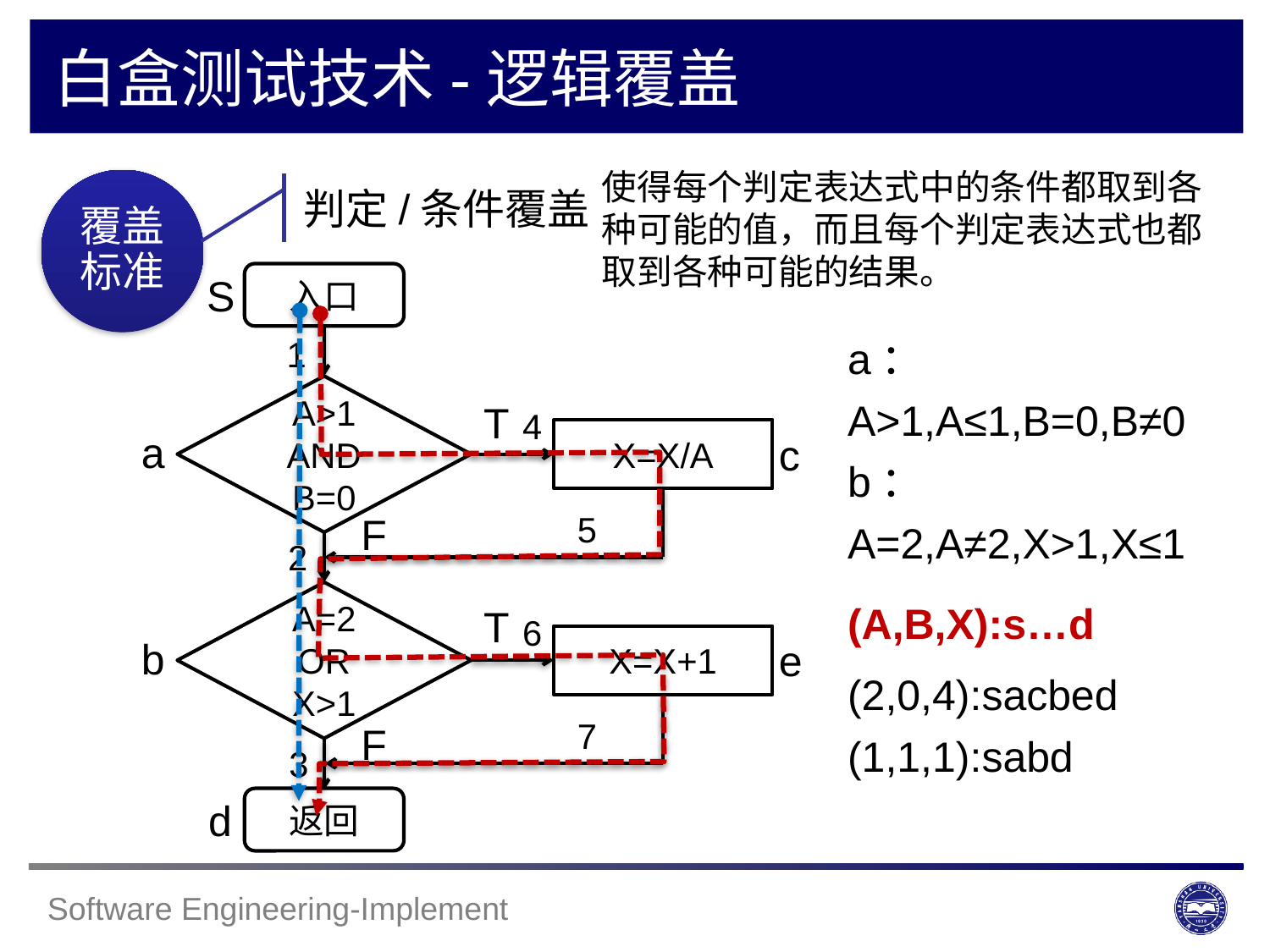

白盒测试技术-逻辑覆盖
使得每个判定表达式中的条件都取到各种可能的值，而且每个判定表达式也都取到各种可能的结果。

覆盖标准
判定/条件覆盖
S
入口
1
A>1 AND B=0
T
4
a
X=X/A
c
F
5
2
A=2 OR X>1
T
6
b
X=X+1
e
7
F
3
d
返回

a：
A>1,A≤1,B=0,B≠0
b：
A=2,A≠2,X>1,X≤1
(A,B,X):s…d
(2,0,4):sacbed
(1,1,1):sabd